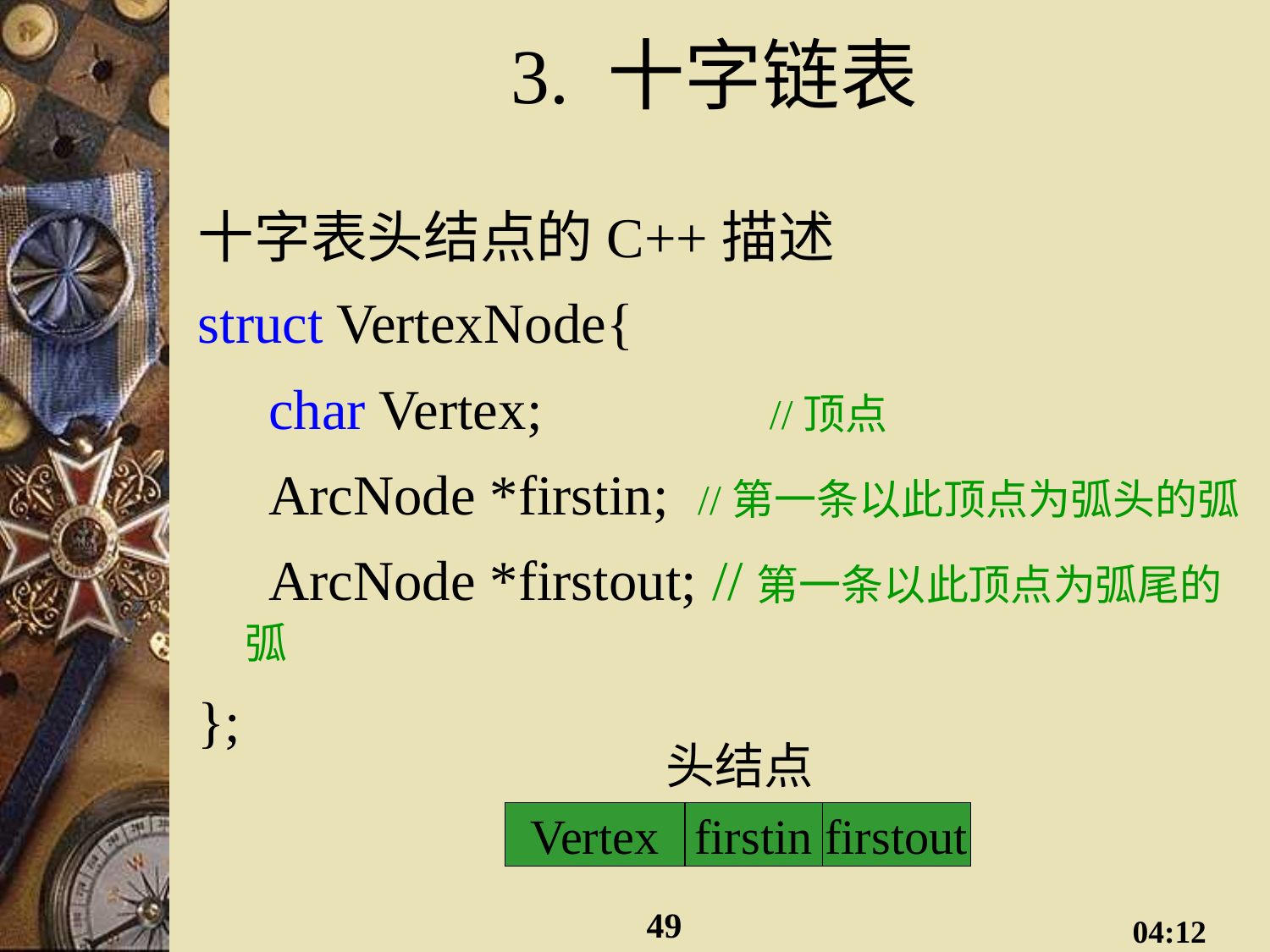

# 3. 十字链表
十字表头结点的C++描述
struct VertexNode{
     char Vertex;                //顶点
     ArcNode *firstin;  //第一条以此顶点为弧头的弧
     ArcNode *firstout; //第一条以此顶点为弧尾的弧
};

头结点
Vertex
firstin
firstout